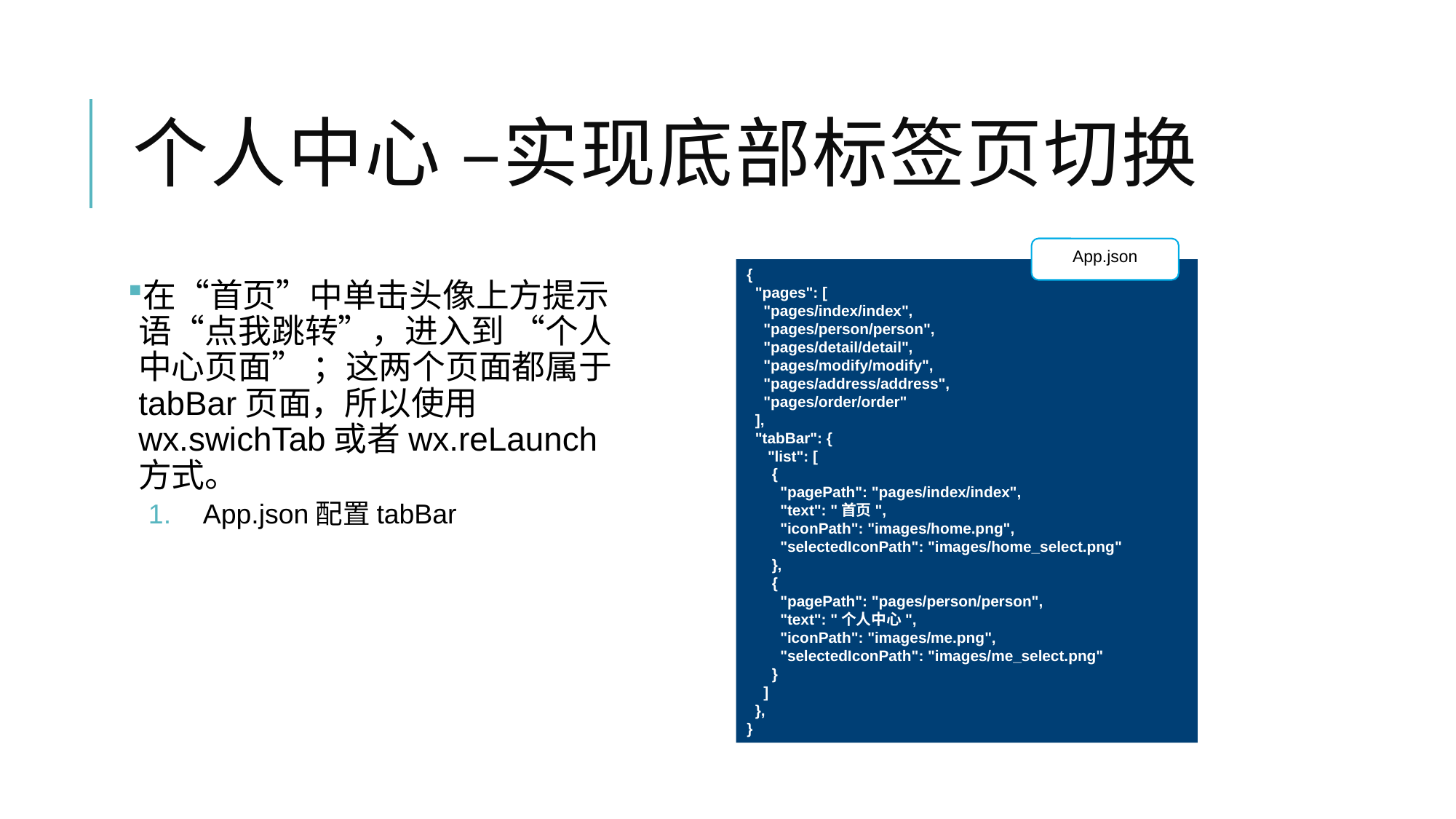

# 个人中心 –实现底部标签页切换
App.json
{
  "pages": [
    "pages/index/index",
    "pages/person/person",
    "pages/detail/detail",
    "pages/modify/modify",
    "pages/address/address",
    "pages/order/order"
  ],
  "tabBar": {
     "list": [
      {
        "pagePath": "pages/index/index",
        "text": "首页",
        "iconPath": "images/home.png",
        "selectedIconPath": "images/home_select.png"
      },
      {
        "pagePath": "pages/person/person",
        "text": "个人中心",
        "iconPath": "images/me.png",
        "selectedIconPath": "images/me_select.png"
      }
    ]
  },
}
在“首页”中单击头像上方提示语“点我跳转”，进入到 “个人中心页面” ；这两个页面都属于tabBar页面，所以使用wx.swichTab或者wx.reLaunch方式。
App.json配置tabBar